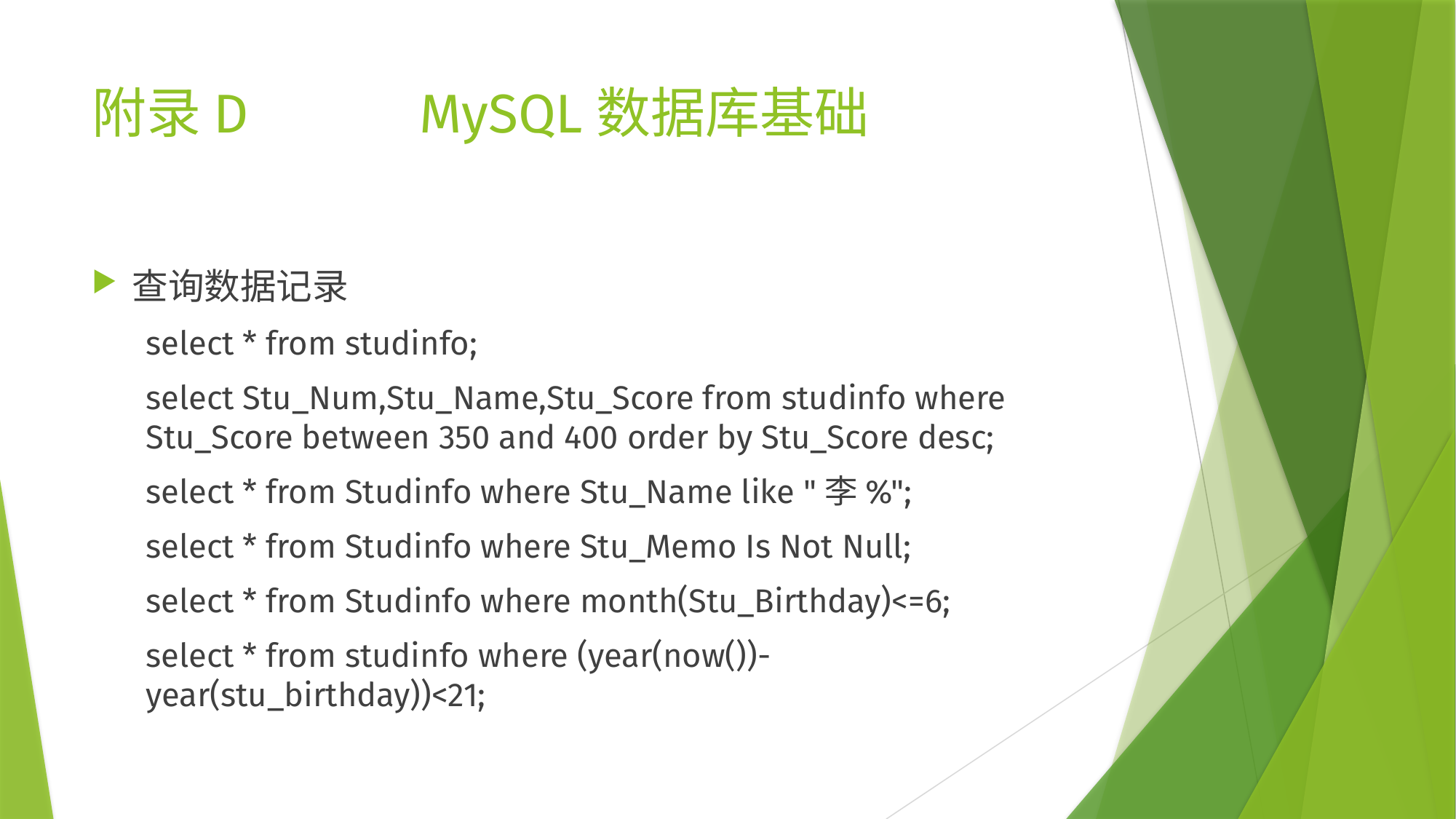

# 附录D		MySQL数据库基础
查询数据记录
select * from studinfo;
select Stu_Num,Stu_Name,Stu_Score from studinfo where Stu_Score between 350 and 400 order by Stu_Score desc;
select * from Studinfo where Stu_Name like "李%";
select * from Studinfo where Stu_Memo Is Not Null;
select * from Studinfo where month(Stu_Birthday)<=6;
select * from studinfo where (year(now())-year(stu_birthday))<21;